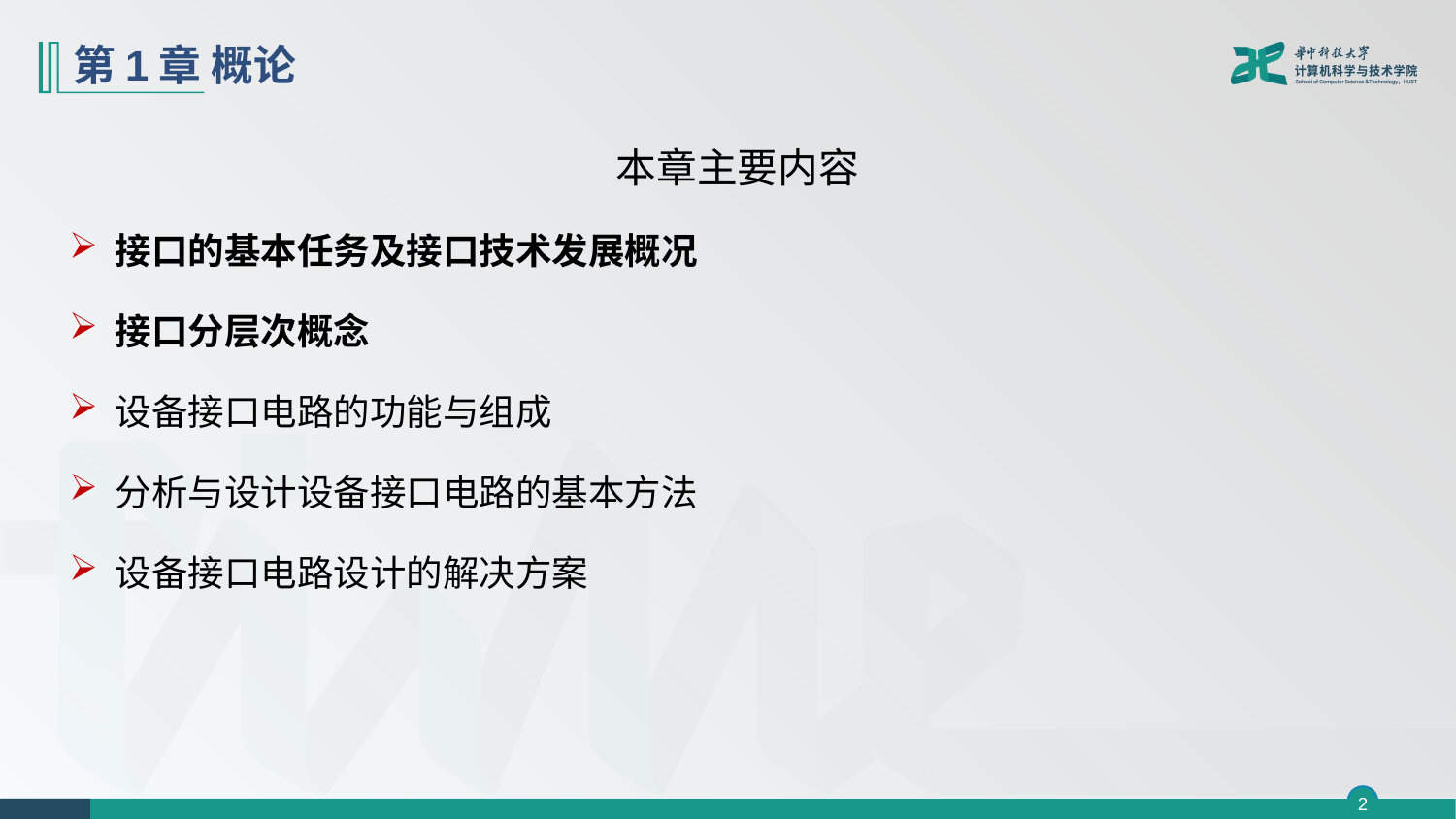

# 第1章 概论
本章主要内容
 接口的基本任务及接口技术发展概况
 接口分层次概念
 设备接口电路的功能与组成
 分析与设计设备接口电路的基本方法
 设备接口电路设计的解决方案